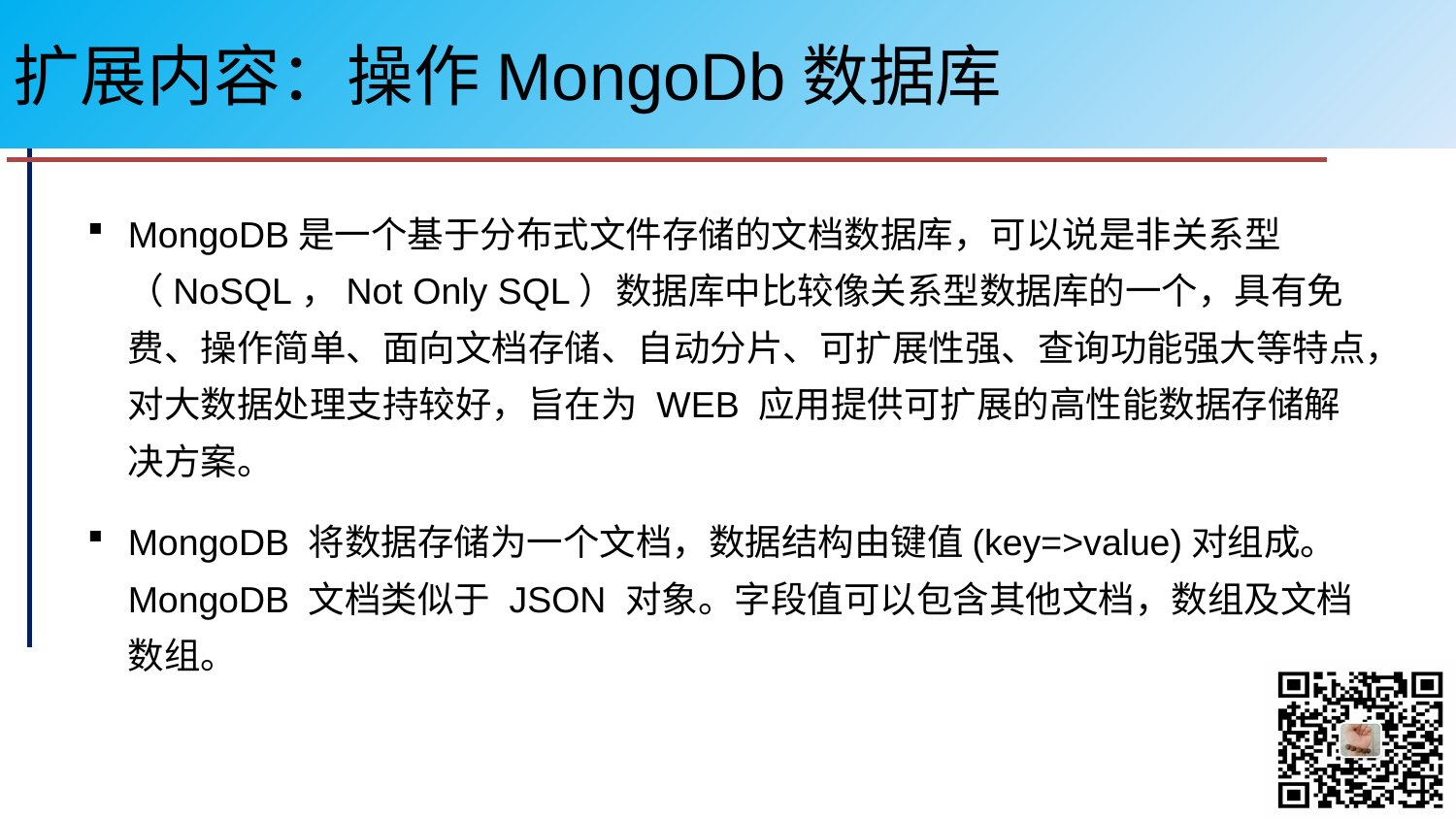

# 扩展内容：操作MongoDb数据库
MongoDB是一个基于分布式文件存储的文档数据库，可以说是非关系型（NoSQL，Not Only SQL）数据库中比较像关系型数据库的一个，具有免费、操作简单、面向文档存储、自动分片、可扩展性强、查询功能强大等特点，对大数据处理支持较好，旨在为 WEB 应用提供可扩展的高性能数据存储解决方案。
MongoDB 将数据存储为一个文档，数据结构由键值(key=>value)对组成。MongoDB 文档类似于 JSON 对象。字段值可以包含其他文档，数组及文档数组。